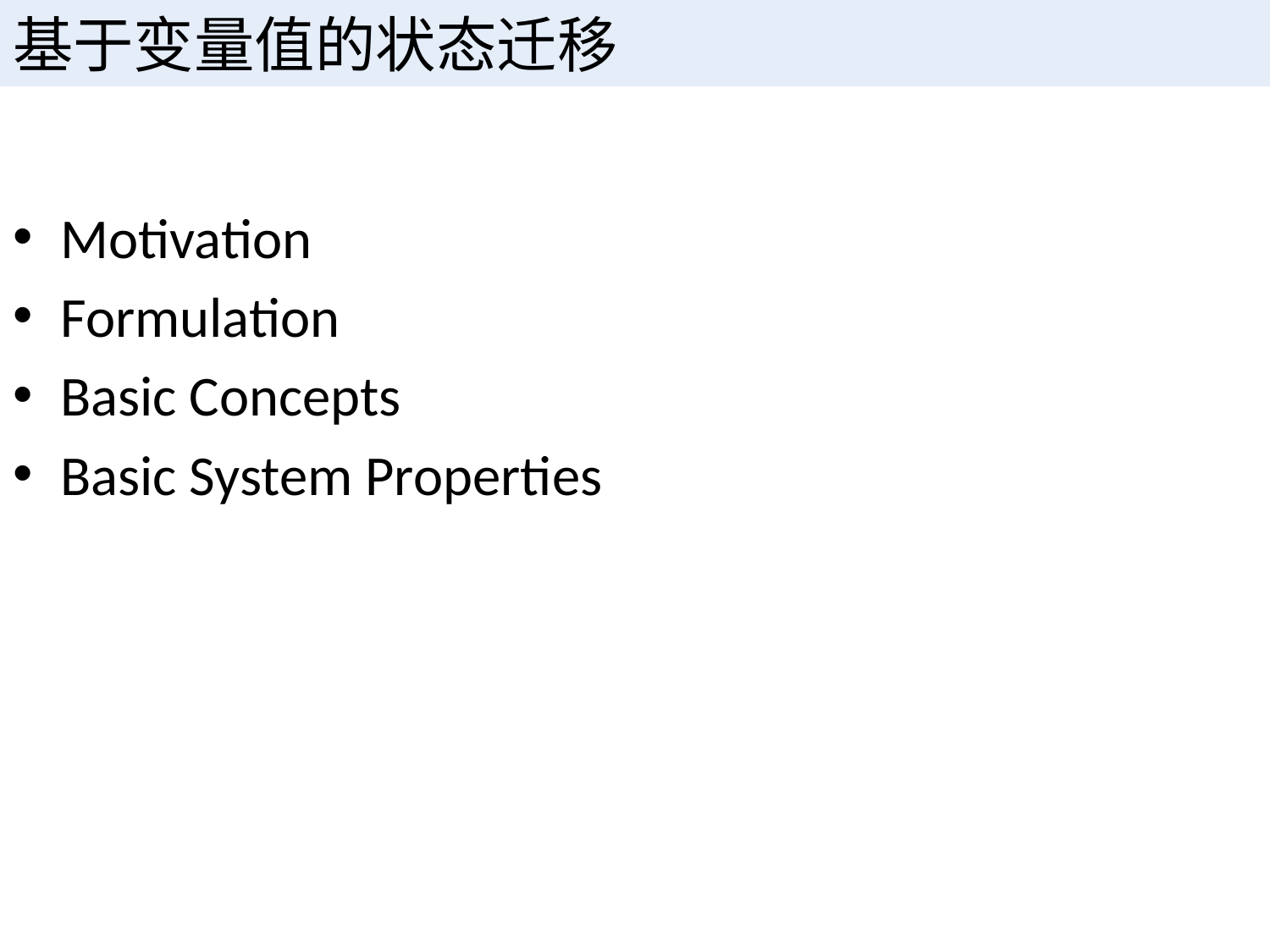

# 基于变量值的状态迁移

Motivation
Formulation
Basic Concepts
Basic System Properties